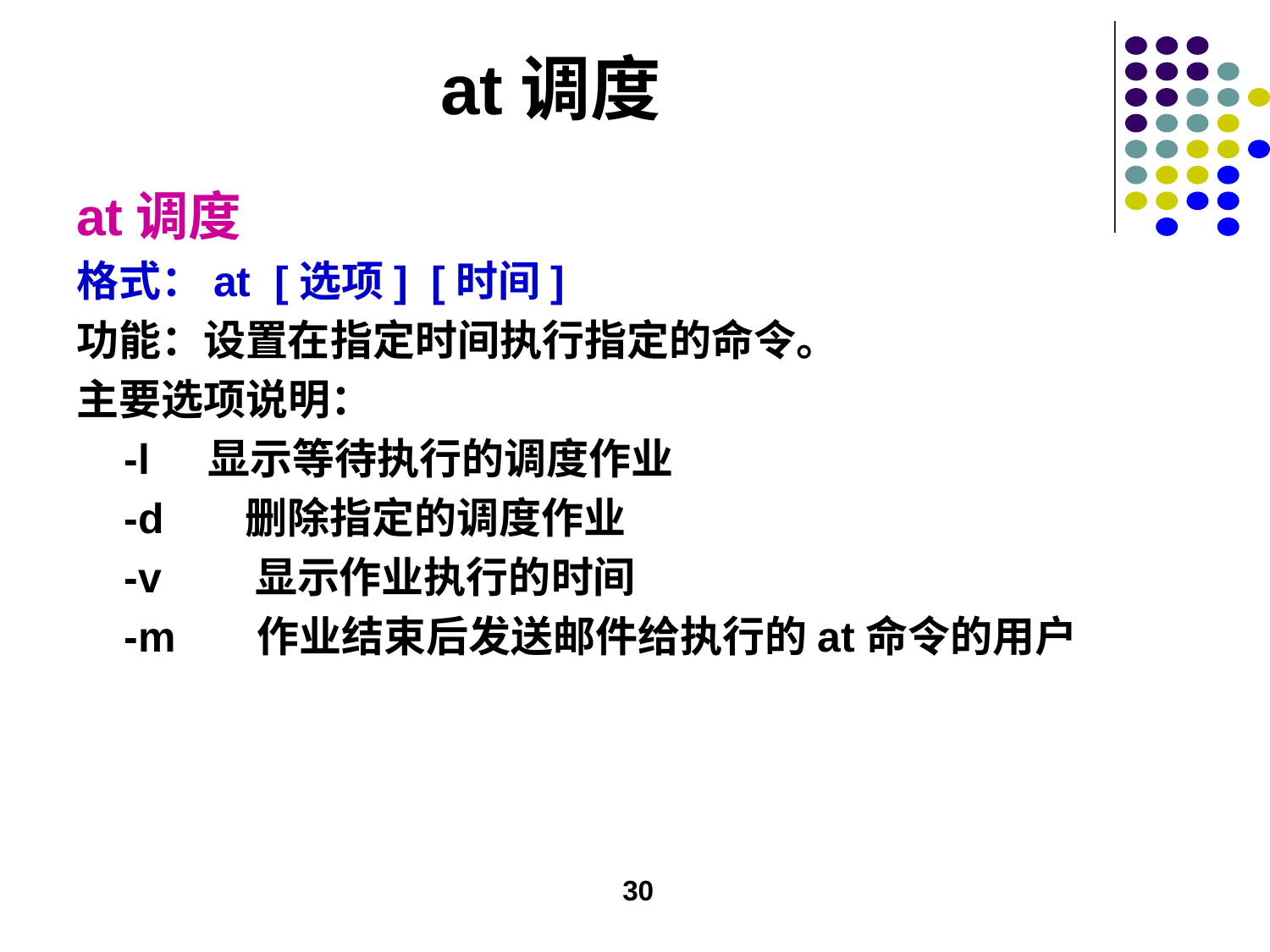

at调度
at调度
格式：at  [选项]  [时间]
功能：设置在指定时间执行指定的命令。
主要选项说明：
-l    显示等待执行的调度作业
-d      删除指定的调度作业
-v       显示作业执行的时间
-m      作业结束后发送邮件给执行的at命令的用户

30